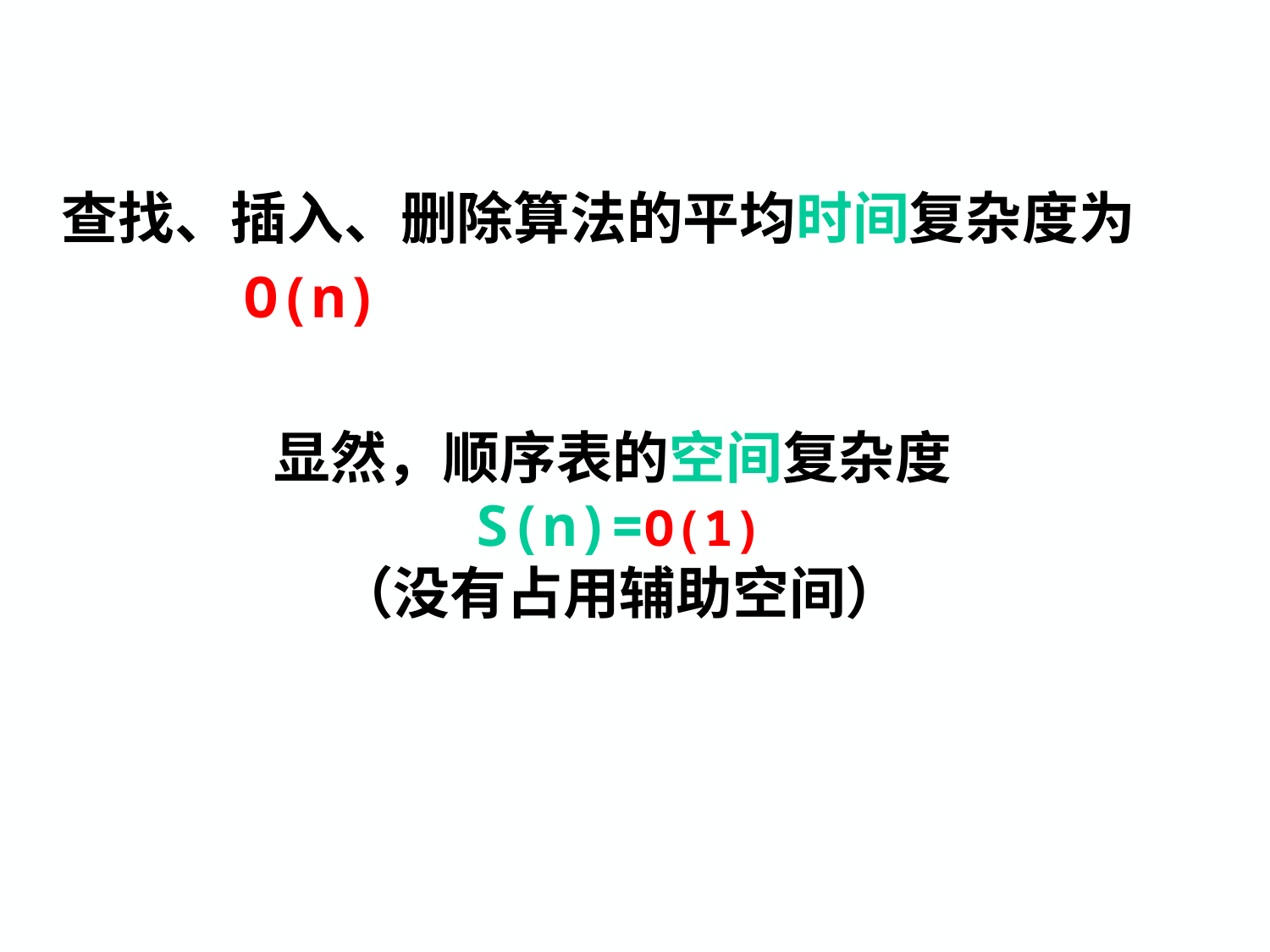

查找、插入、删除算法的平均时间复杂度为
　　　O(n)
显然，顺序表的空间复杂度S(n)=O(1)
（没有占用辅助空间）